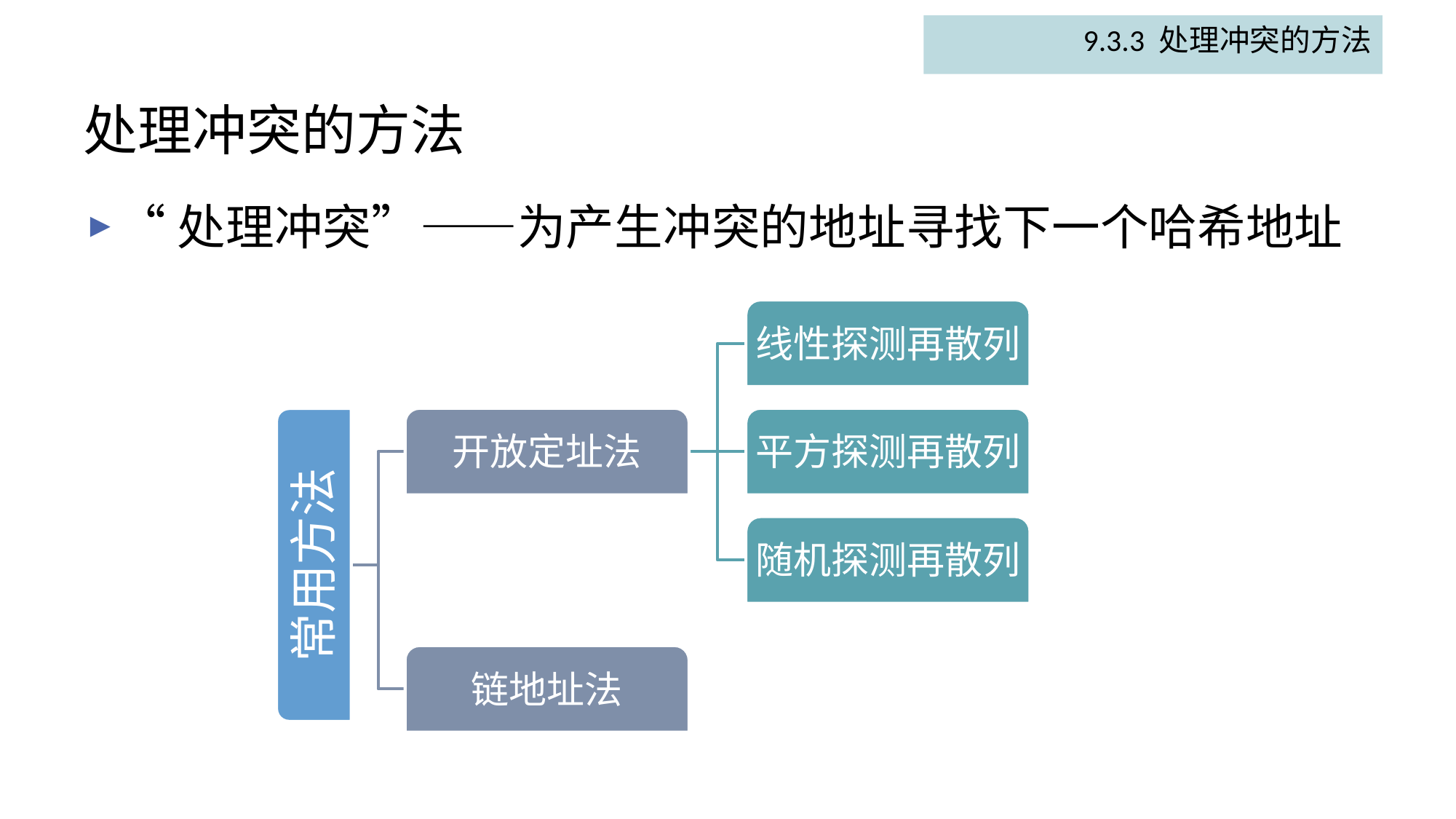

9.3.3 处理冲突的方法
# 处理冲突的方法
“处理冲突”——为产生冲突的地址寻找下一个哈希地址

常用方法
开放定址法
线性探测再散列
平方探测再散列
随机探测再散列
链地址法